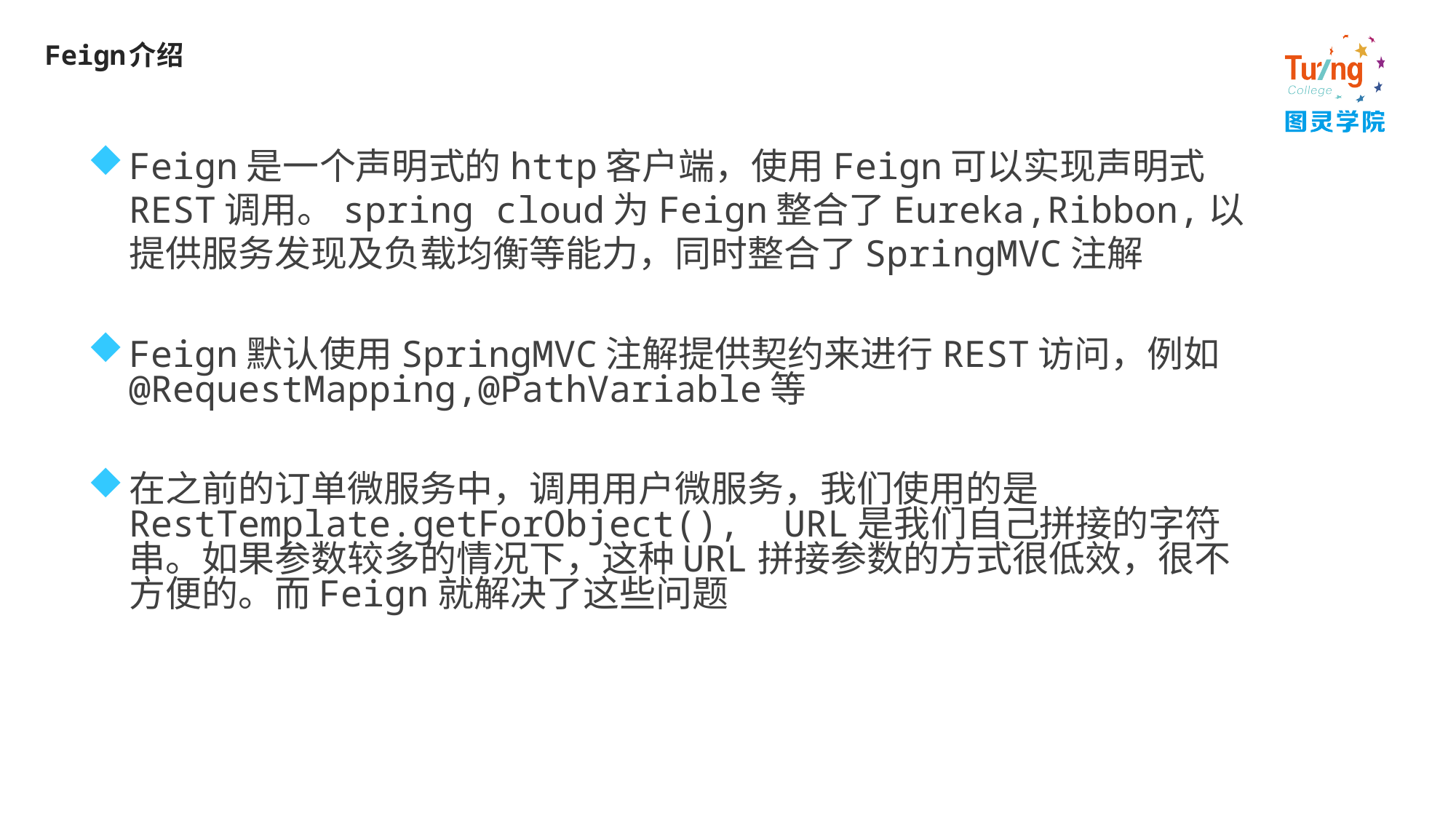

# Feign介绍
Feign是一个声明式的http客户端，使用Feign可以实现声明式REST调用。spring cloud为Feign整合了Eureka,Ribbon,以提供服务发现及负载均衡等能力，同时整合了SpringMVC注解

Feign默认使用SpringMVC注解提供契约来进行REST访问，例如@RequestMapping,@PathVariable等

在之前的订单微服务中，调用用户微服务，我们使用的是RestTemplate.getForObject(),  URL是我们自己拼接的字符串。如果参数较多的情况下，这种URL拼接参数的方式很低效，很不方便的。而Feign就解决了这些问题